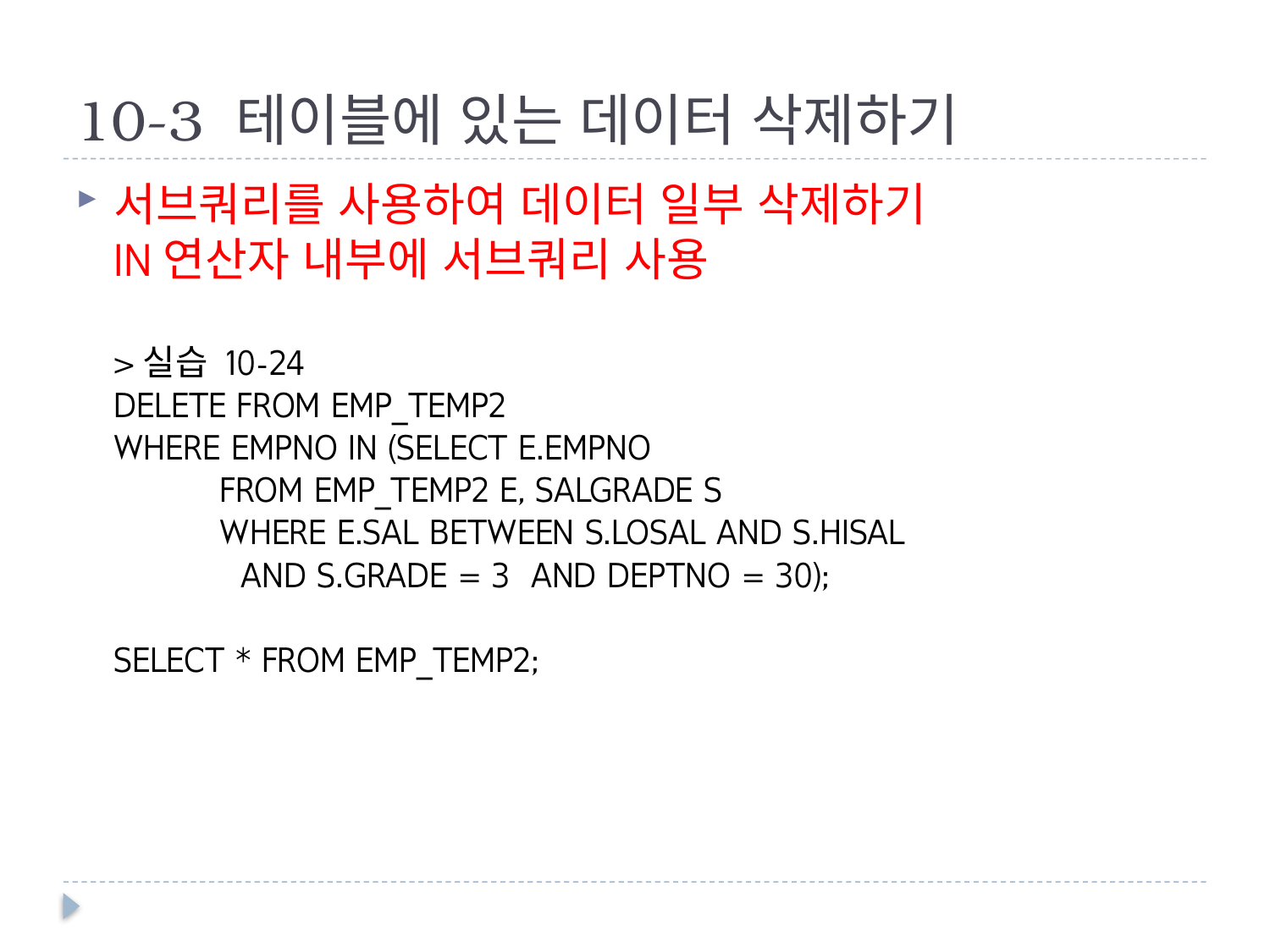

# 10-3 테이블에 있는 데이터 삭제하기
서브쿼리를 사용하여 데이터 일부 삭제하기
IN연산자 내부에 서브쿼리 사용
>실습 10-24
DELETE FROM EMP_TEMP2
WHERE EMPNO IN (SELECT E.EMPNO
          FROM EMP_TEMP2 E, SALGRADE S
          WHERE E.SAL BETWEEN S.LOSAL AND S.HISAL                    		AND S.GRADE = 3  AND DEPTNO = 30);
SELECT * FROM EMP_TEMP2;